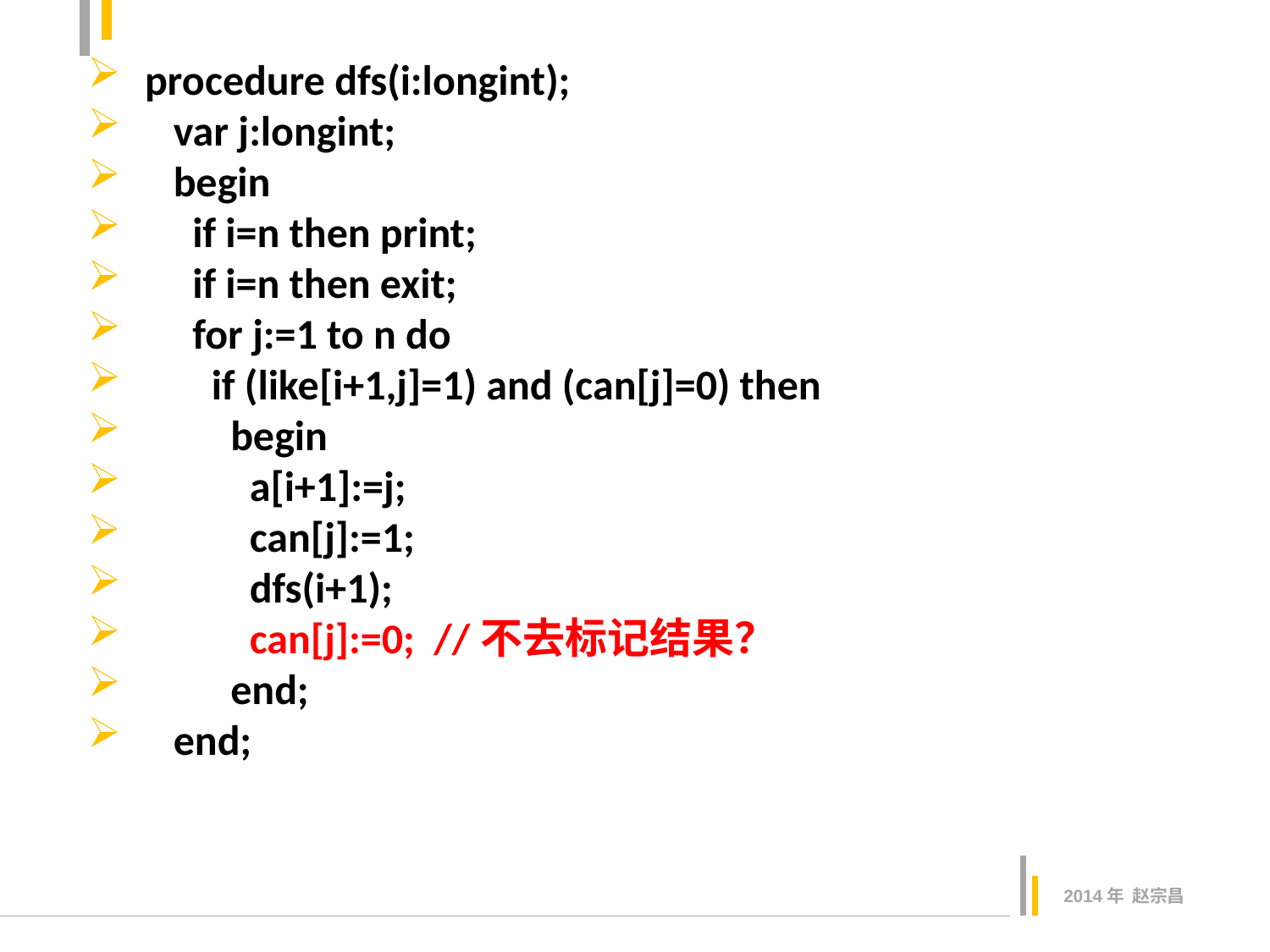

procedure dfs(i:longint);
    var j:longint;
    begin
      if i=n then print;
      if i=n then exit;
      for j:=1 to n do
        if (like[i+1,j]=1) and (can[j]=0) then
          begin
            a[i+1]:=j;
            can[j]:=1;
            dfs(i+1);
            can[j]:=0;  //不去标记结果？
          end;
    end;